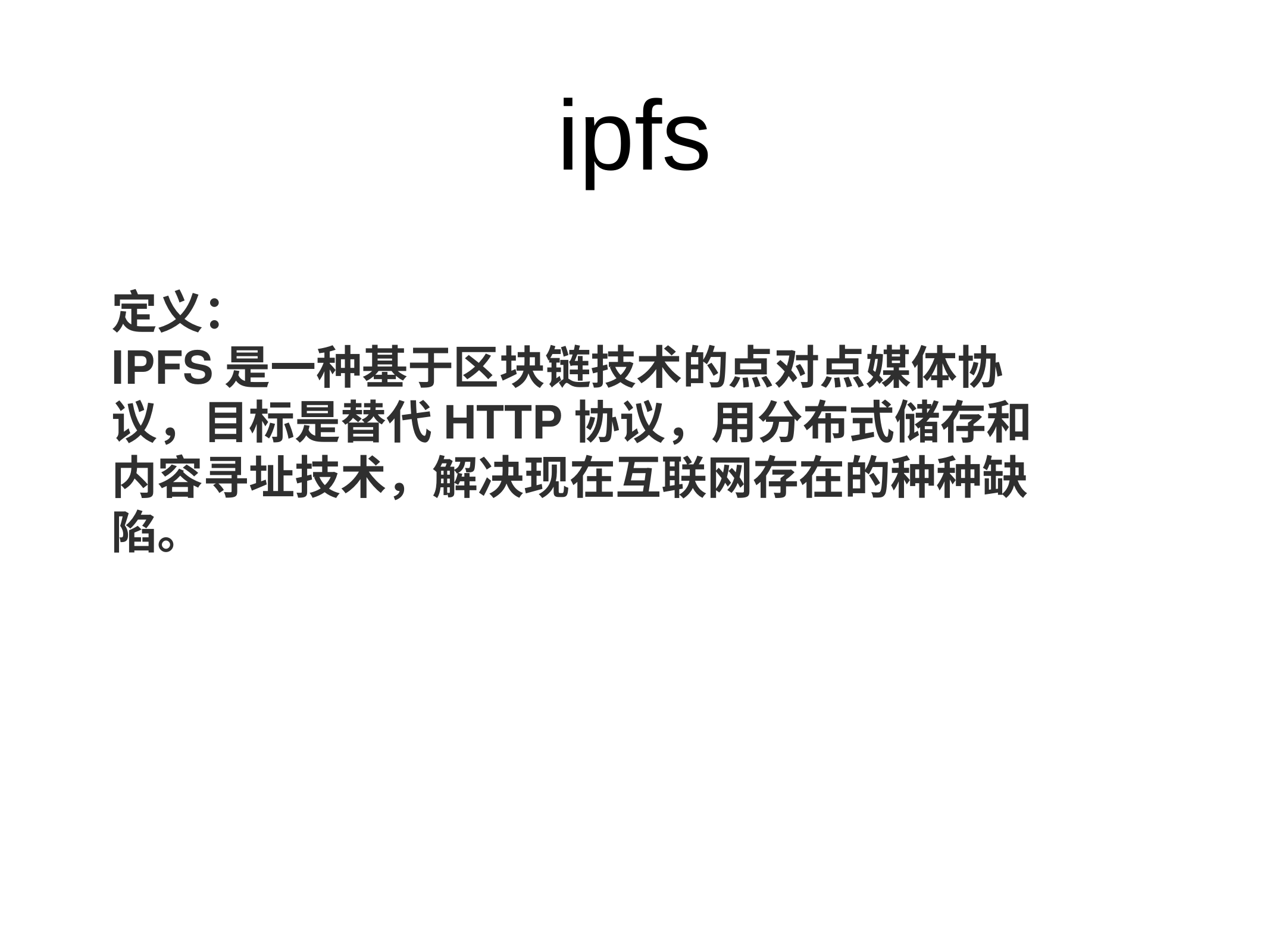

# ipfs
定义：
IPFS是一种基于区块链技术的点对点媒体协议，目标是替代HTTP协议，用分布式储存和内容寻址技术，解决现在互联网存在的种种缺陷。